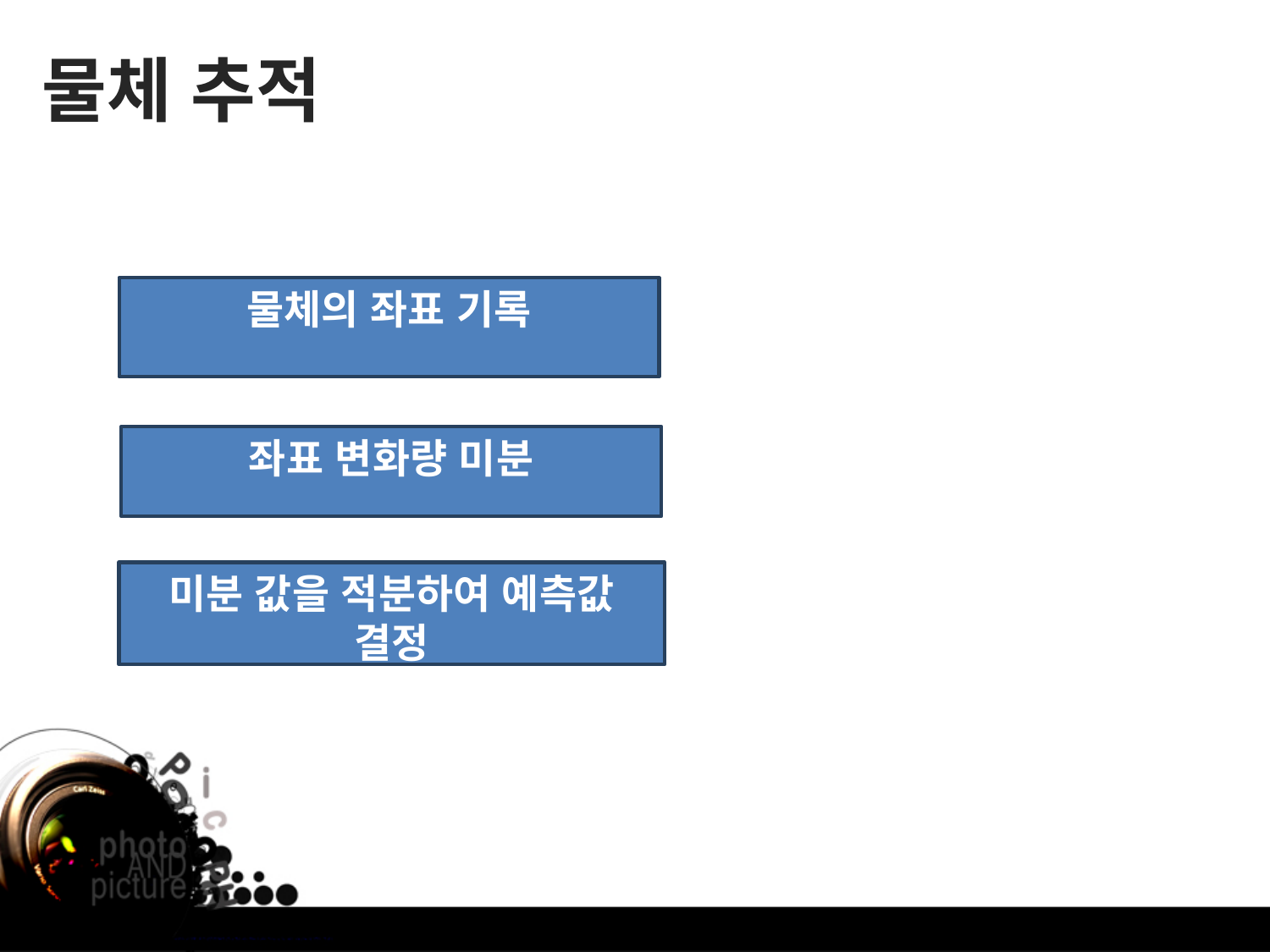

물체 추적
물체의 좌표 기록
좌표 변화량 미분
미분 값을 적분하여 예측값 결정